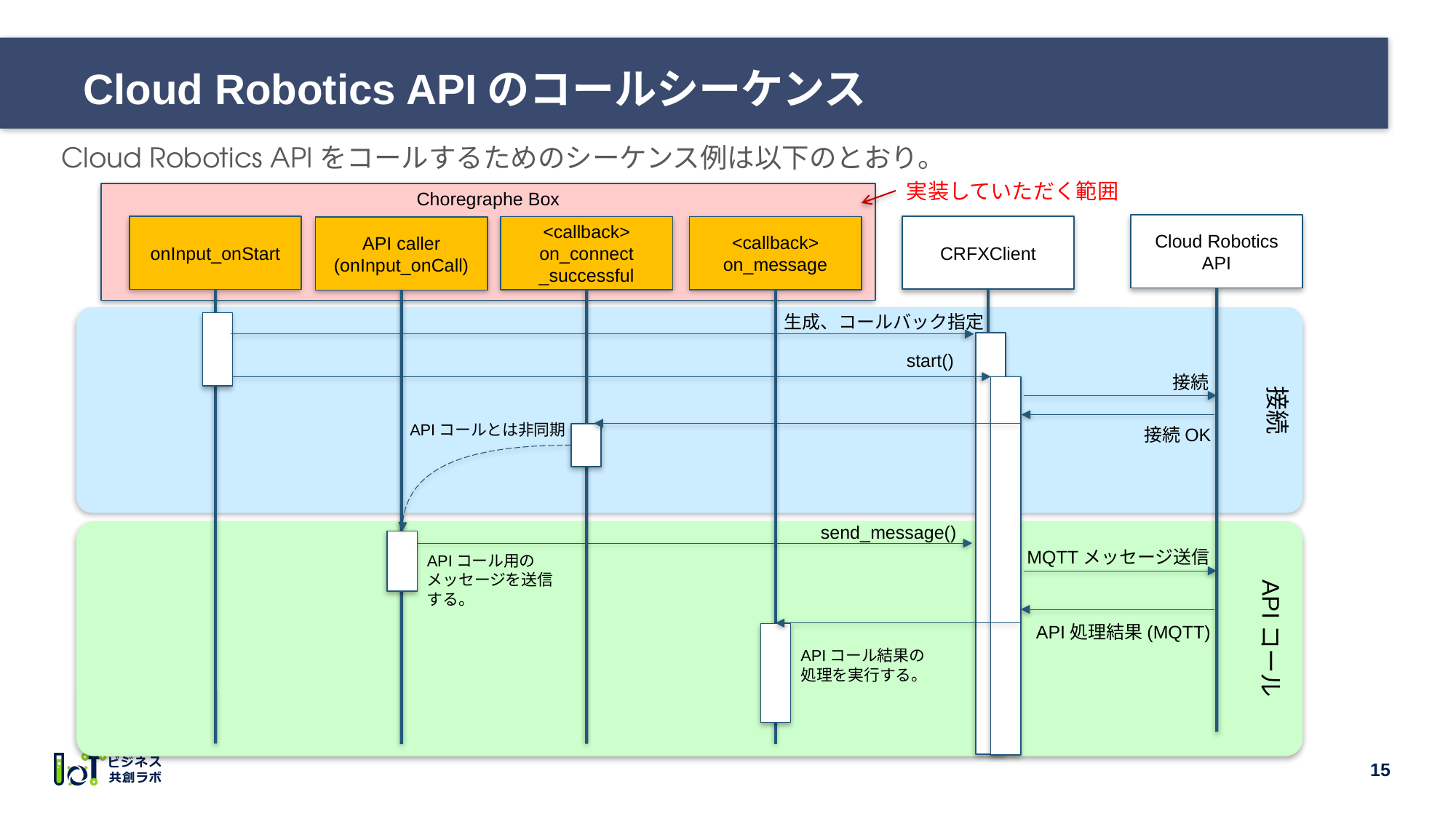

# Cloud Robotics APIのコールシーケンス
Cloud Robotics APIをコールするためのシーケンス例は以下のとおり。
実装していただく範囲
Choregraphe Box
Cloud Robotics
API
CRFXClient
onInput_onStart
<callback>
on_connect
_successful
<callback>
on_message
API caller
(onInput_onCall)
接続
生成、コールバック指定

start()
接続

APIコールとは非同期
接続OK

APIコール
send_message()

MQTTメッセージ送信
APIコール用のメッセージを送信する。
API処理結果(MQTT)

APIコール結果の処理を実行する。